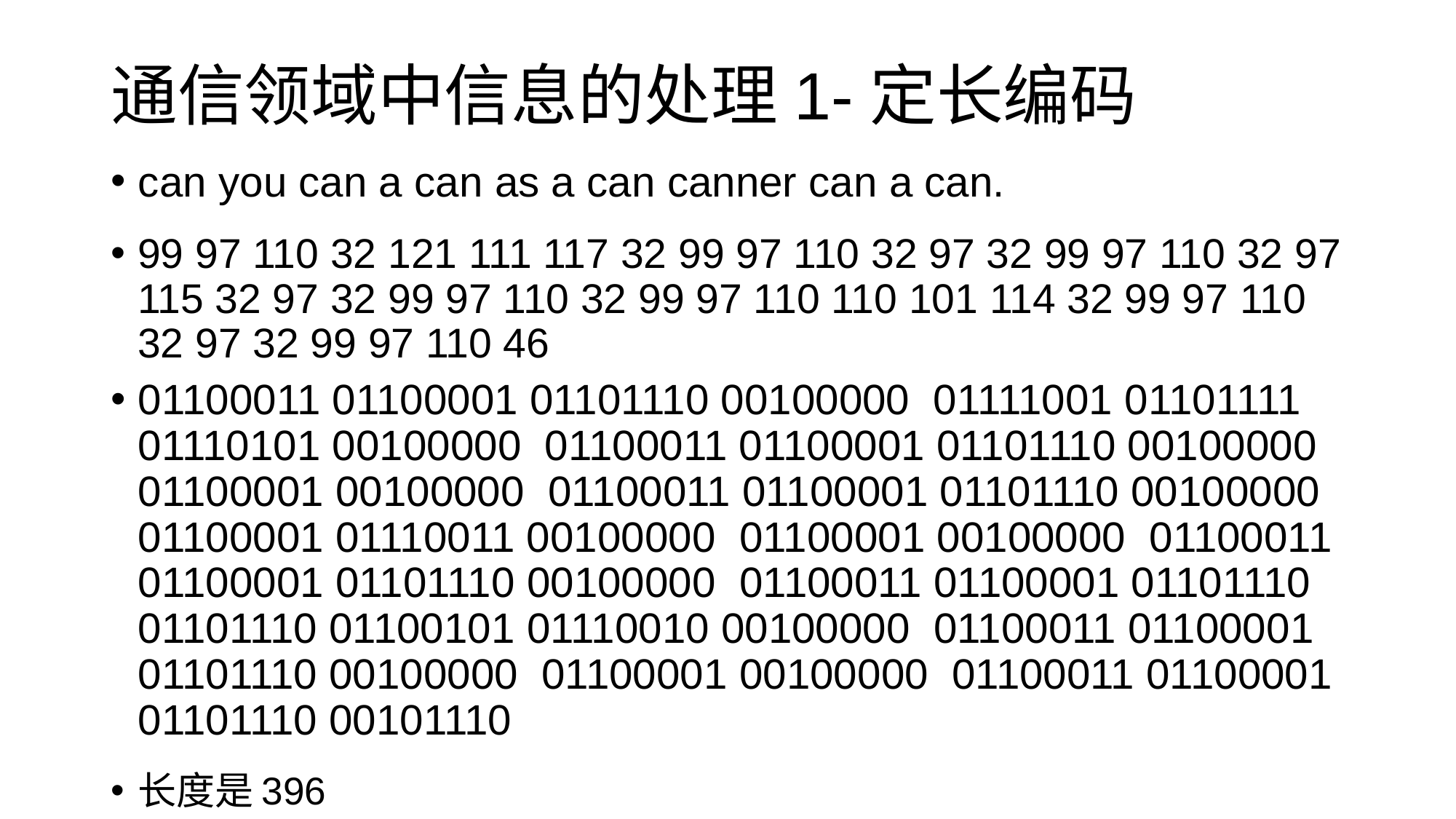

# 通信领域中信息的处理1-定长编码
can you can a can as a can canner can a can.
99 97 110 32 121 111 117 32 99 97 110 32 97 32 99 97 110 32 97 115 32 97 32 99 97 110 32 99 97 110 110 101 114 32 99 97 110 32 97 32 99 97 110 46
01100011 01100001 01101110 00100000  01111001 01101111 01110101 00100000  01100011 01100001 01101110 00100000  01100001 00100000  01100011 01100001 01101110 00100000  01100001 01110011 00100000  01100001 00100000  01100011 01100001 01101110 00100000  01100011 01100001 01101110 01101110 01100101 01110010 00100000  01100011 01100001 01101110 00100000  01100001 00100000  01100011 01100001 01101110 00101110
长度是396